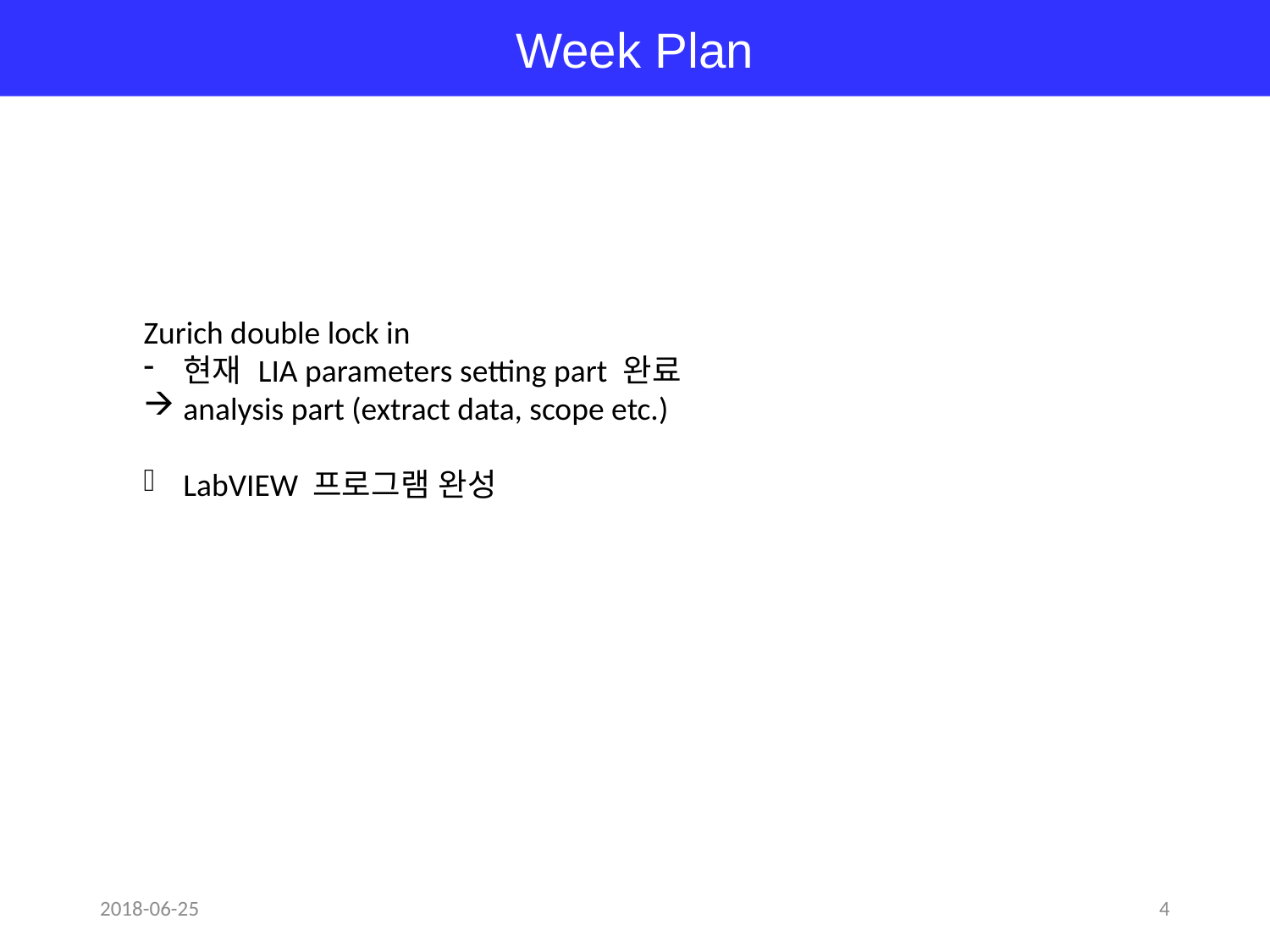

Week Plan
Zurich double lock in
현재 LIA parameters setting part 완료
analysis part (extract data, scope etc.)

LabVIEW 프로그램 완성
2018-06-25
4